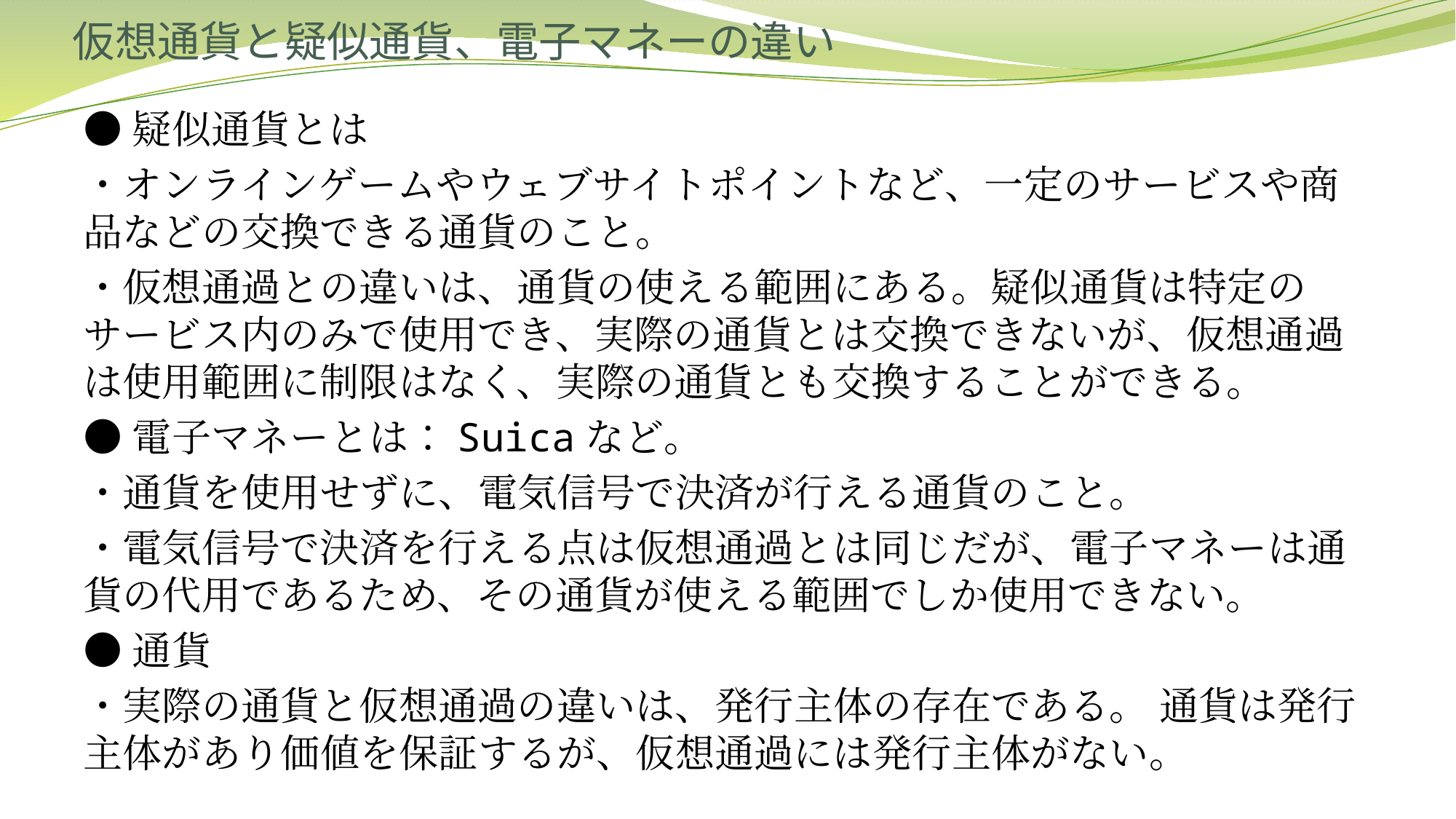

# 仮想通貨と疑似通貨、電子マネーの違い
●疑似通貨とは
・オンラインゲームやウェブサイトポイントなど、一定のサービスや商品などの交換できる通貨のこと。
・仮想通過との違いは、通貨の使える範囲にある。疑似通貨は特定のサービス内のみで使用でき、実際の通貨とは交換できないが、仮想通過は使用範囲に制限はなく、実際の通貨とも交換することができる。
●電子マネーとは：Suicaなど。
・通貨を使用せずに、電気信号で決済が行える通貨のこと。
・電気信号で決済を行える点は仮想通過とは同じだが、電子マネーは通貨の代用であるため、その通貨が使える範囲でしか使用できない。
●通貨
・実際の通貨と仮想通過の違いは、発行主体の存在である。 通貨は発行主体があり価値を保証するが、仮想通過には発行主体がない。